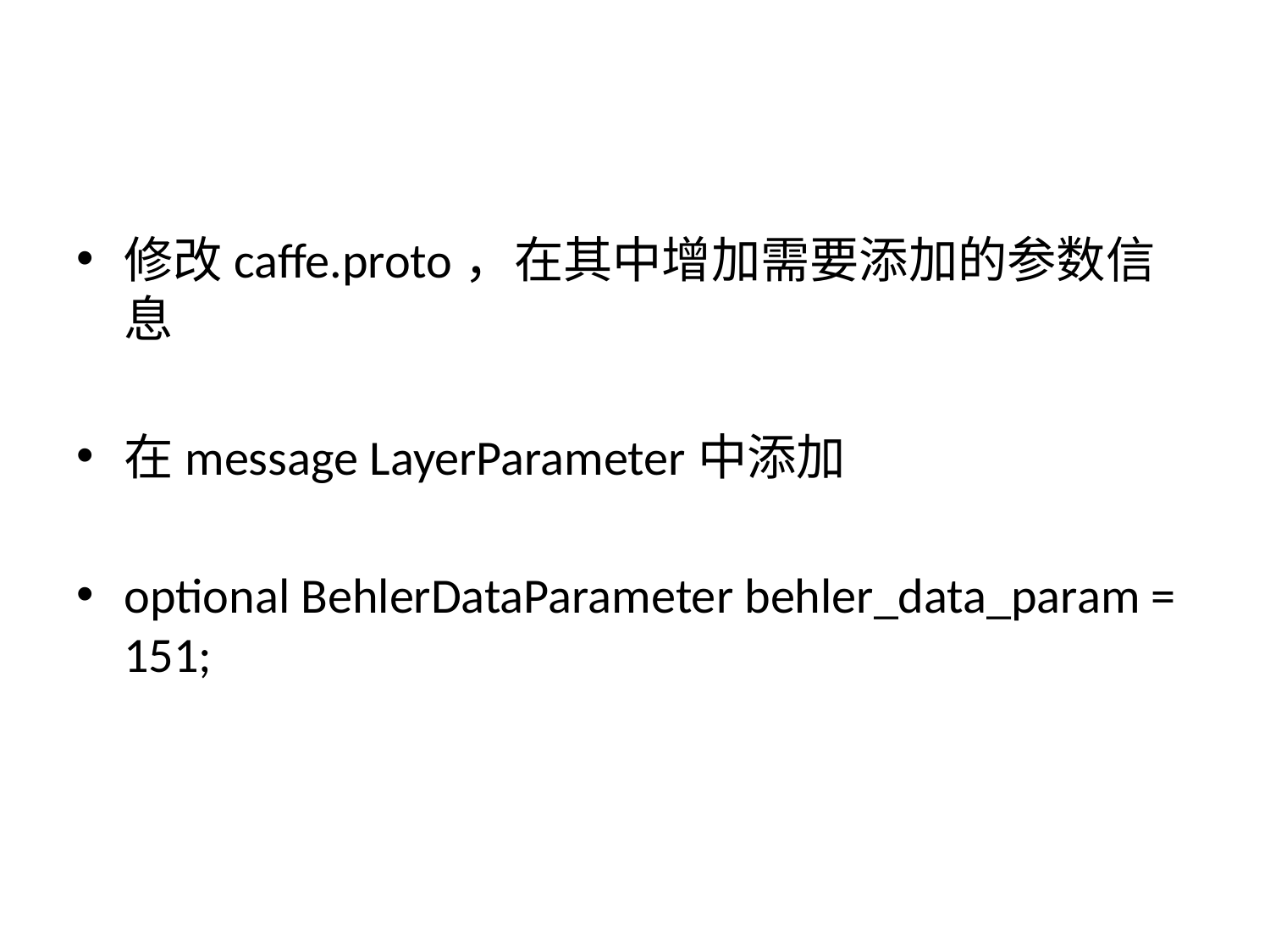

#
修改caffe.proto，在其中增加需要添加的参数信息

在message LayerParameter中添加

optional BehlerDataParameter behler_data_param = 151;